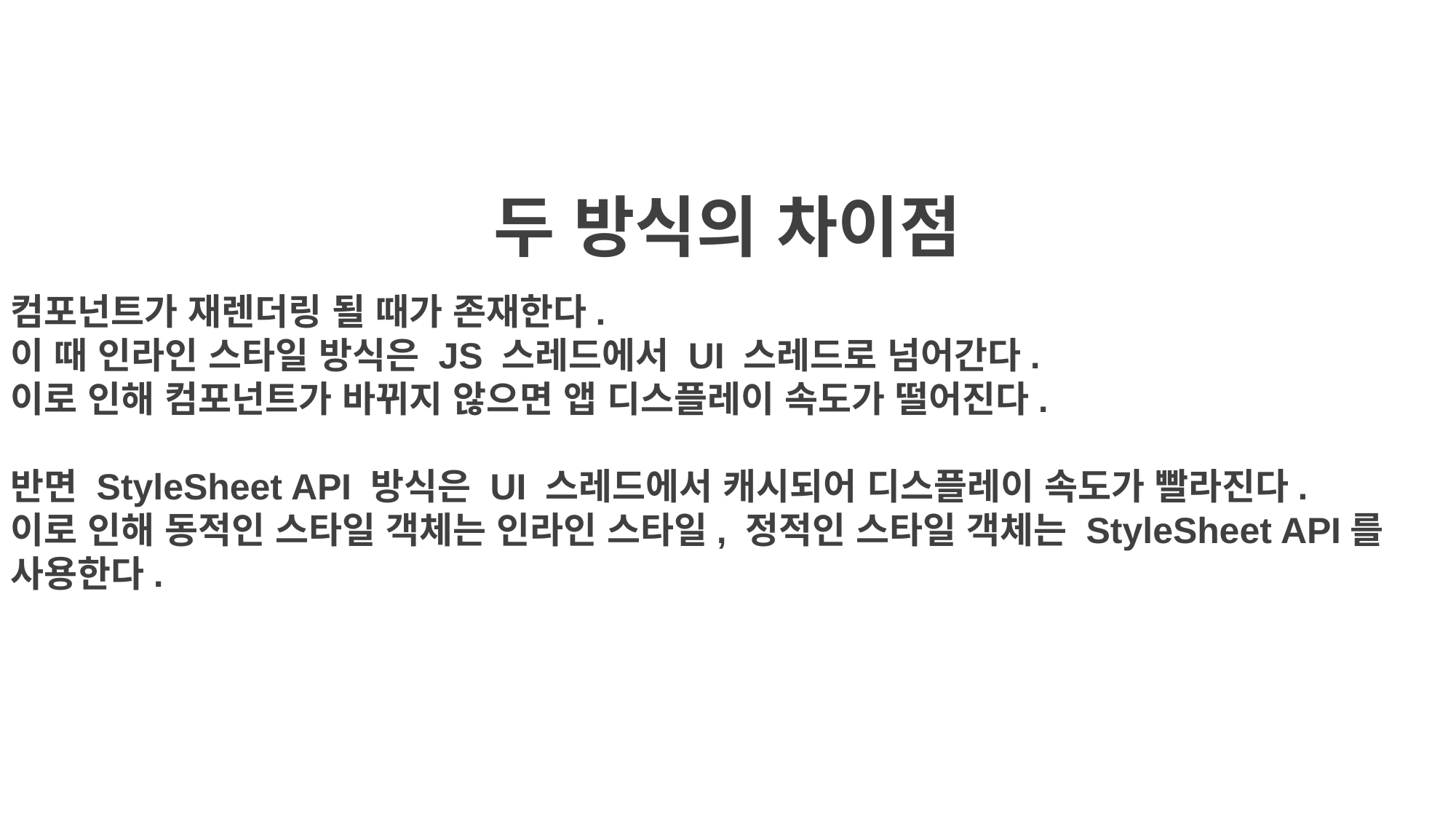

두 방식의 차이점
컴포넌트가 재렌더링 될 때가 존재한다.
이 때 인라인 스타일 방식은 JS 스레드에서 UI 스레드로 넘어간다.
이로 인해 컴포넌트가 바뀌지 않으면 앱 디스플레이 속도가 떨어진다.

반면 StyleSheet API 방식은 UI 스레드에서 캐시되어 디스플레이 속도가 빨라진다.
이로 인해 동적인 스타일 객체는 인라인 스타일, 정적인 스타일 객체는 StyleSheet API를 사용한다.